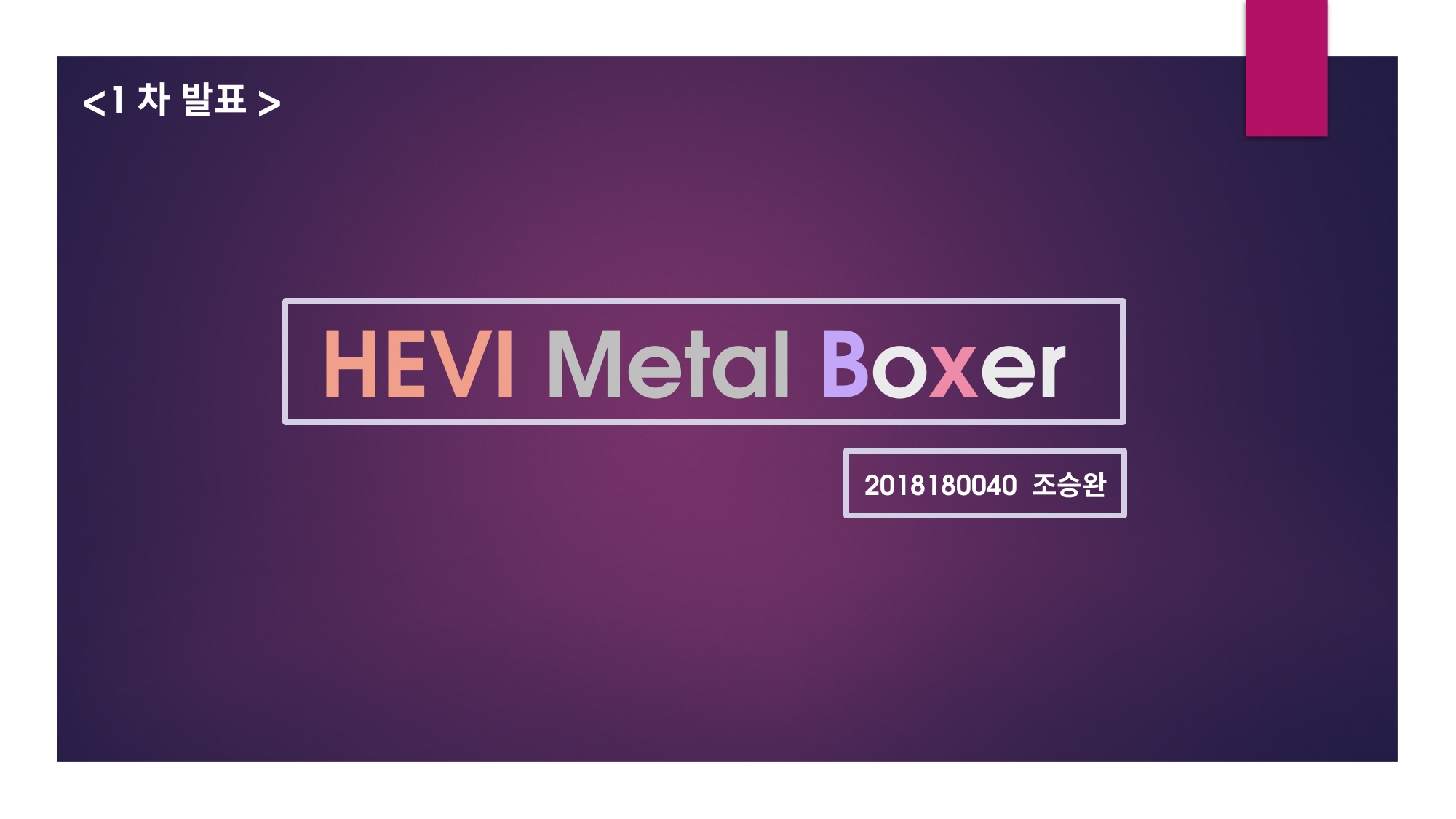

<1차 발표>
# HEVI Metal Boxer

2018180040 조승완